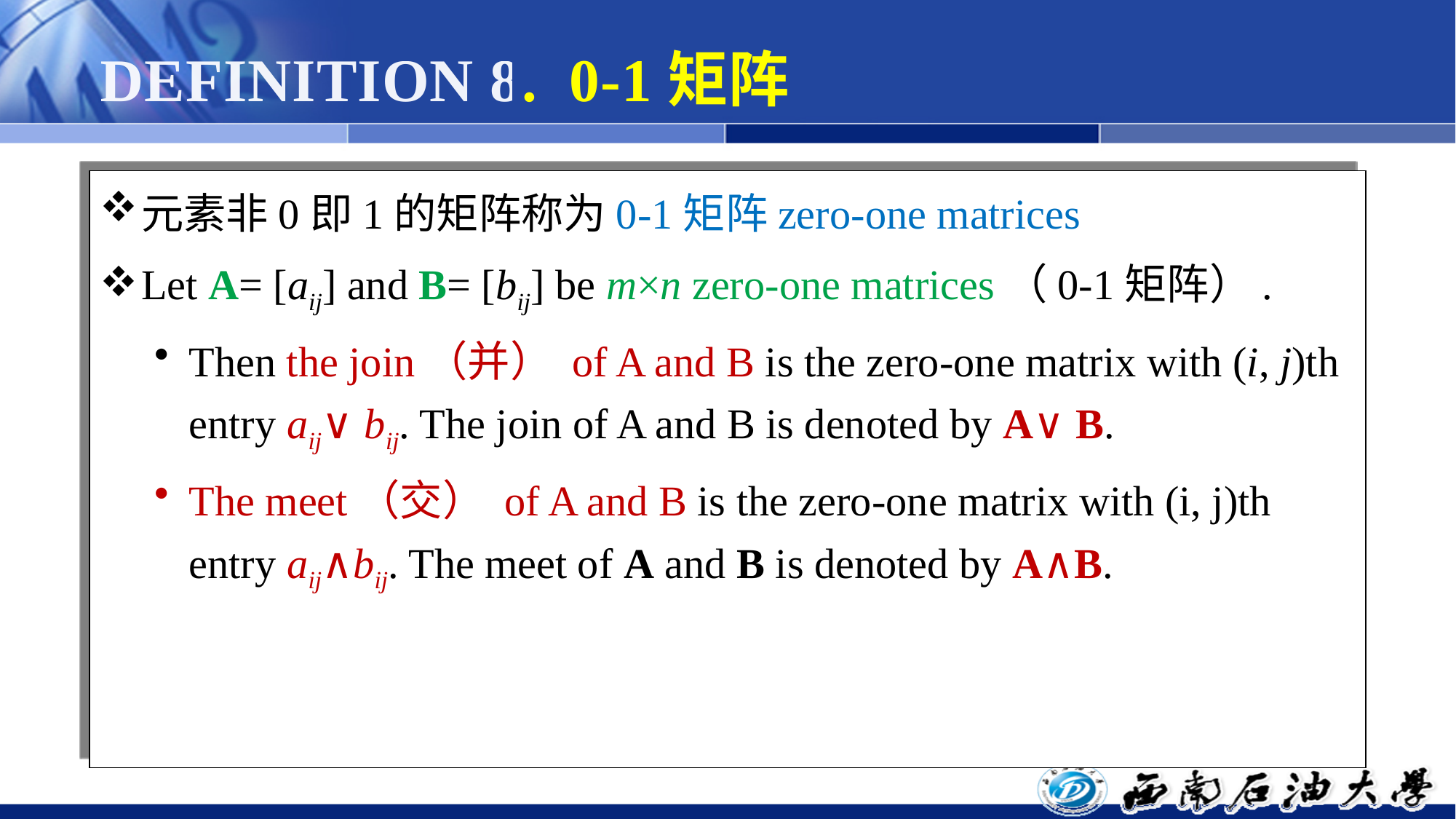

# DEFINITION 8.  0-1矩阵
元素非0即1的矩阵称为0-1矩阵zero-one matrices
Let A= [aij] and B= [bij] be m×n zero-one matrices（0-1矩阵）.
Then the join（并） of A and B is the zero-one matrix with (i, j)th entry aij∨bij. The join of A and B is denoted by A∨B.
The meet（交） of A and B is the zero-one matrix with (i, j)th entry aij∧bij. The meet of A and B is denoted by A∧B.